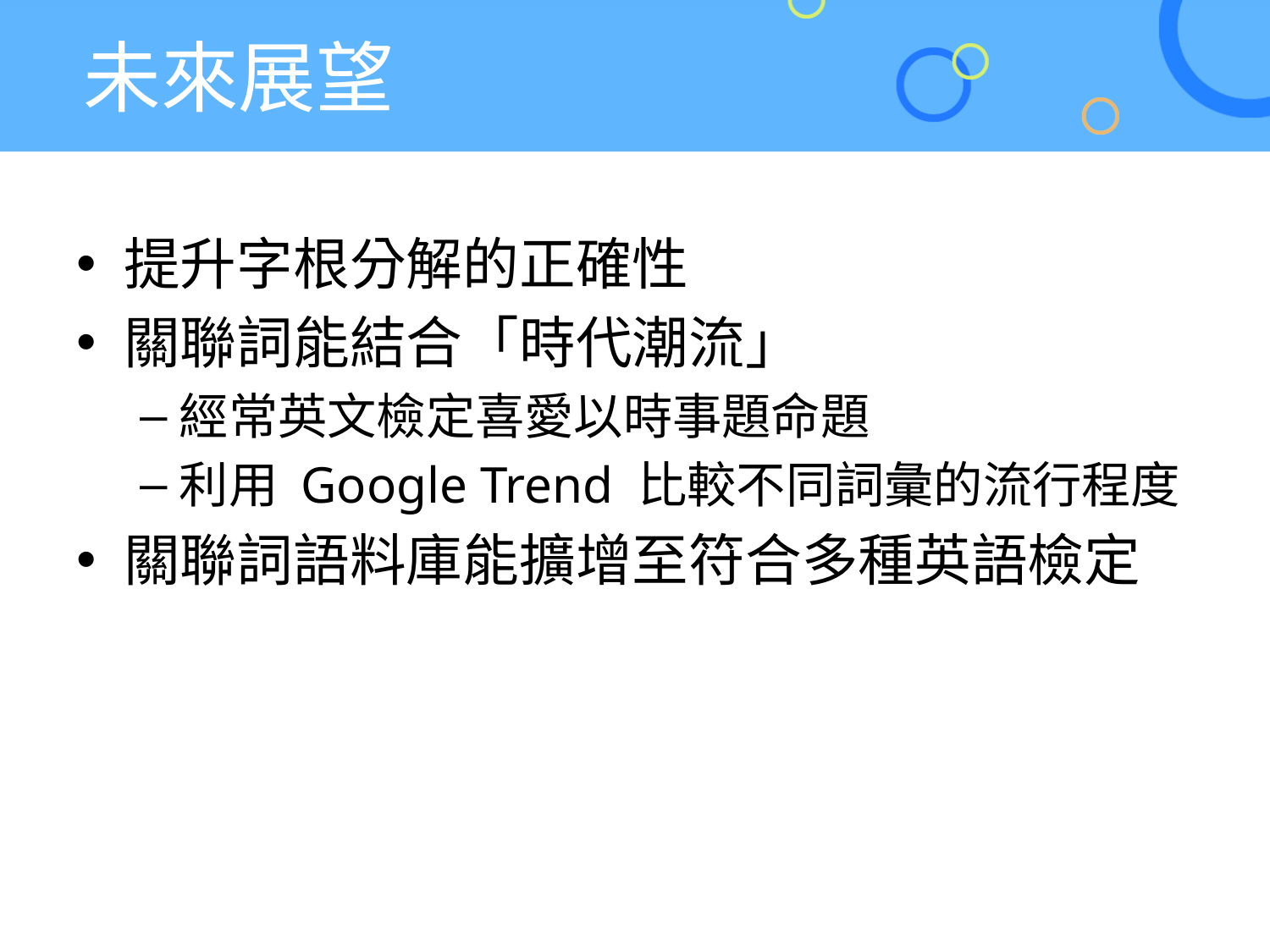

# 未來展望
提升字根分解的正確性
關聯詞能結合「時代潮流」
經常英文檢定喜愛以時事題命題
利用 Google Trend 比較不同詞彙的流行程度
關聯詞語料庫能擴增至符合多種英語檢定